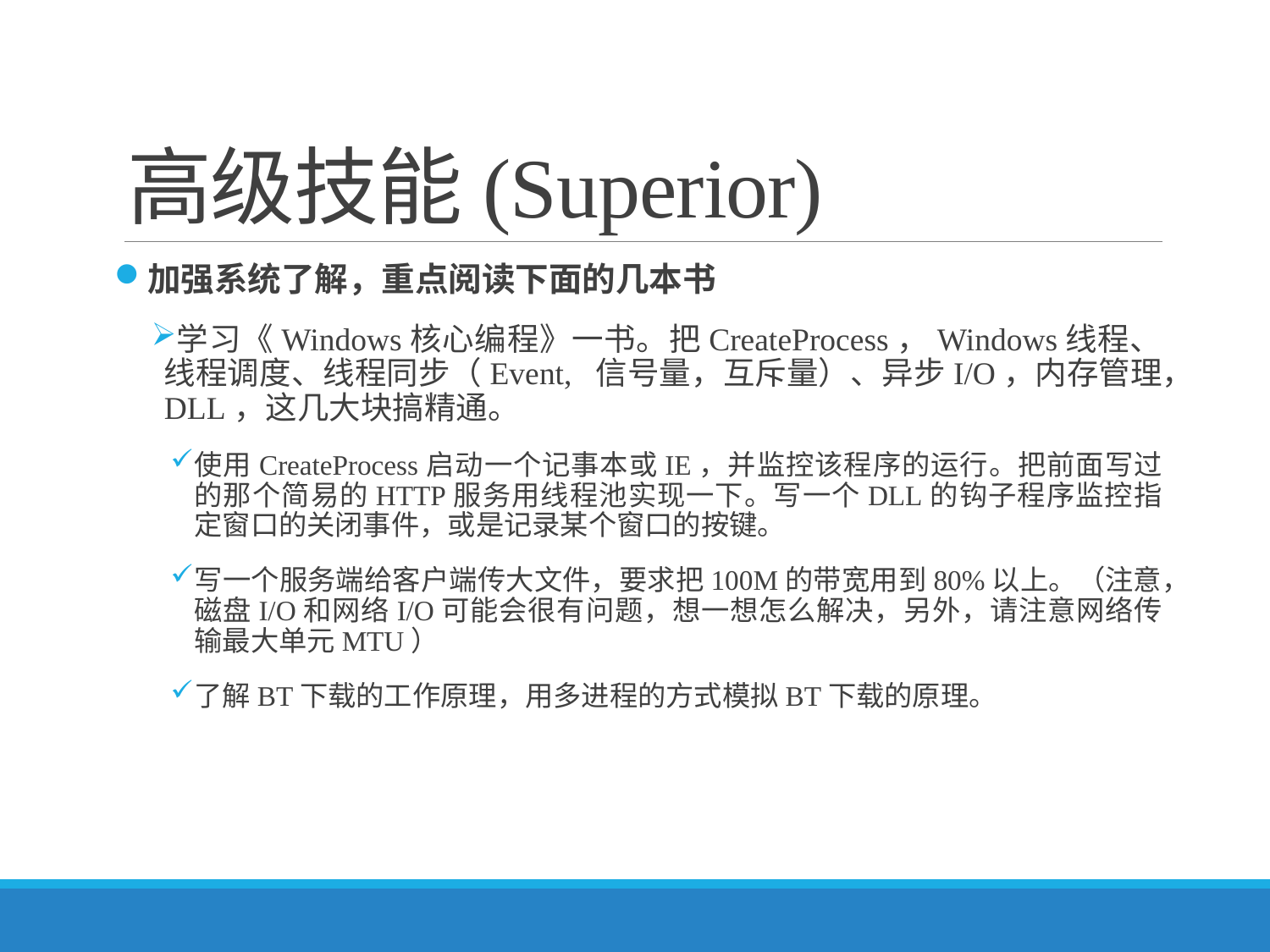

# 高级技能(Superior)
加强系统了解，重点阅读下面的几本书
学习《Windows核心编程》一书。把CreateProcess，Windows线程、线程调度、线程同步（Event,  信号量，互斥量）、异步I/O，内存管理，DLL，这几大块搞精通。
使用CreateProcess启动一个记事本或IE，并监控该程序的运行。把前面写过的那个简易的HTTP服务用线程池实现一下。写一个DLL的钩子程序监控指定窗口的关闭事件，或是记录某个窗口的按键。
写一个服务端给客户端传大文件，要求把100M的带宽用到80%以上。（注意，磁盘I/O和网络I/O可能会很有问题，想一想怎么解决，另外，请注意网络传输最大单元MTU）
了解BT下载的工作原理，用多进程的方式模拟BT下载的原理。